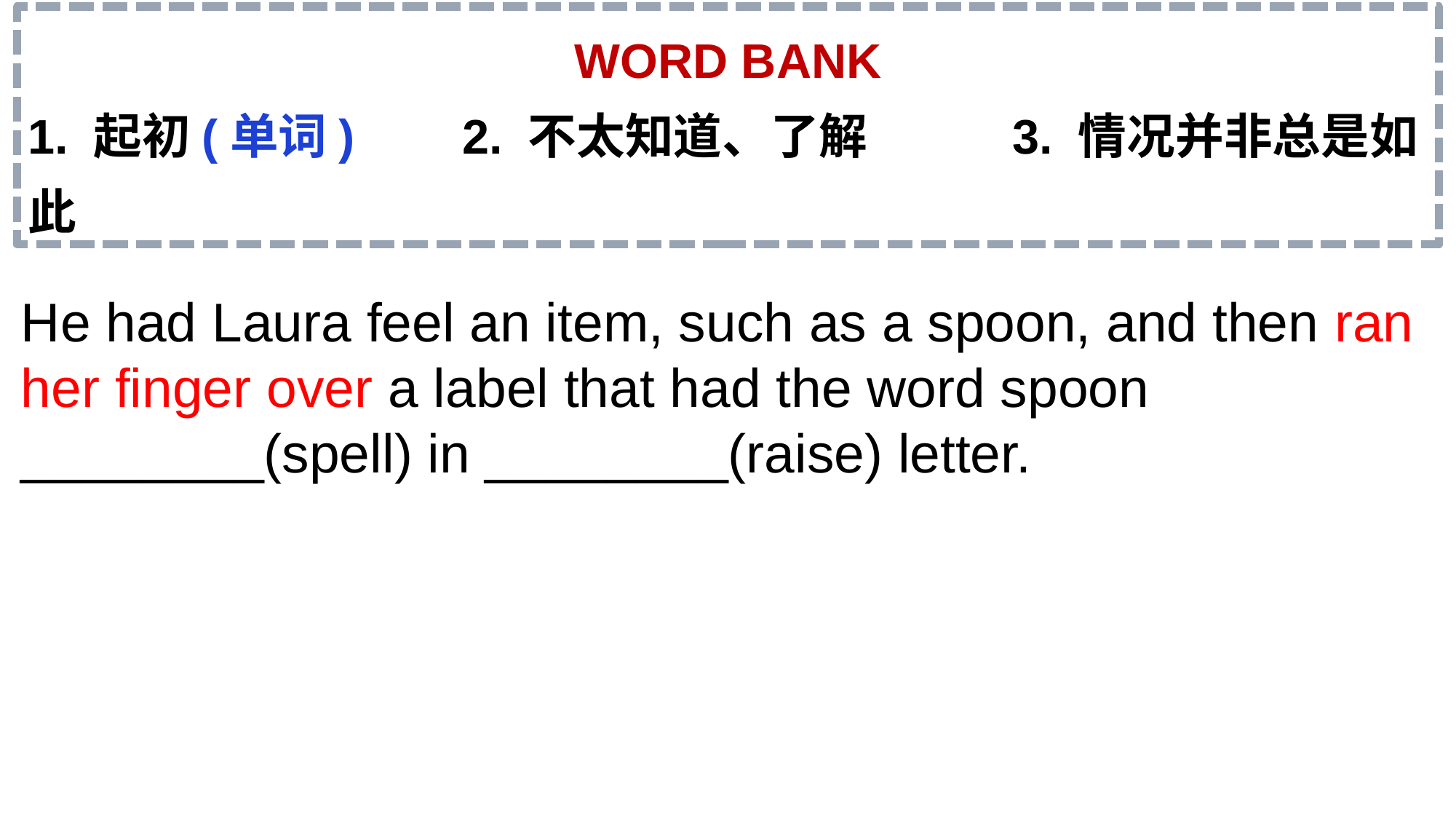

WORD BANK
1. 起初(单词)        2. 不太知道、了解            3. 情况并非总是如此
He had Laura feel an item, such as a spoon, and then ran her finger over a label that had the word spoon ________(spell) in ________(raise) letter.